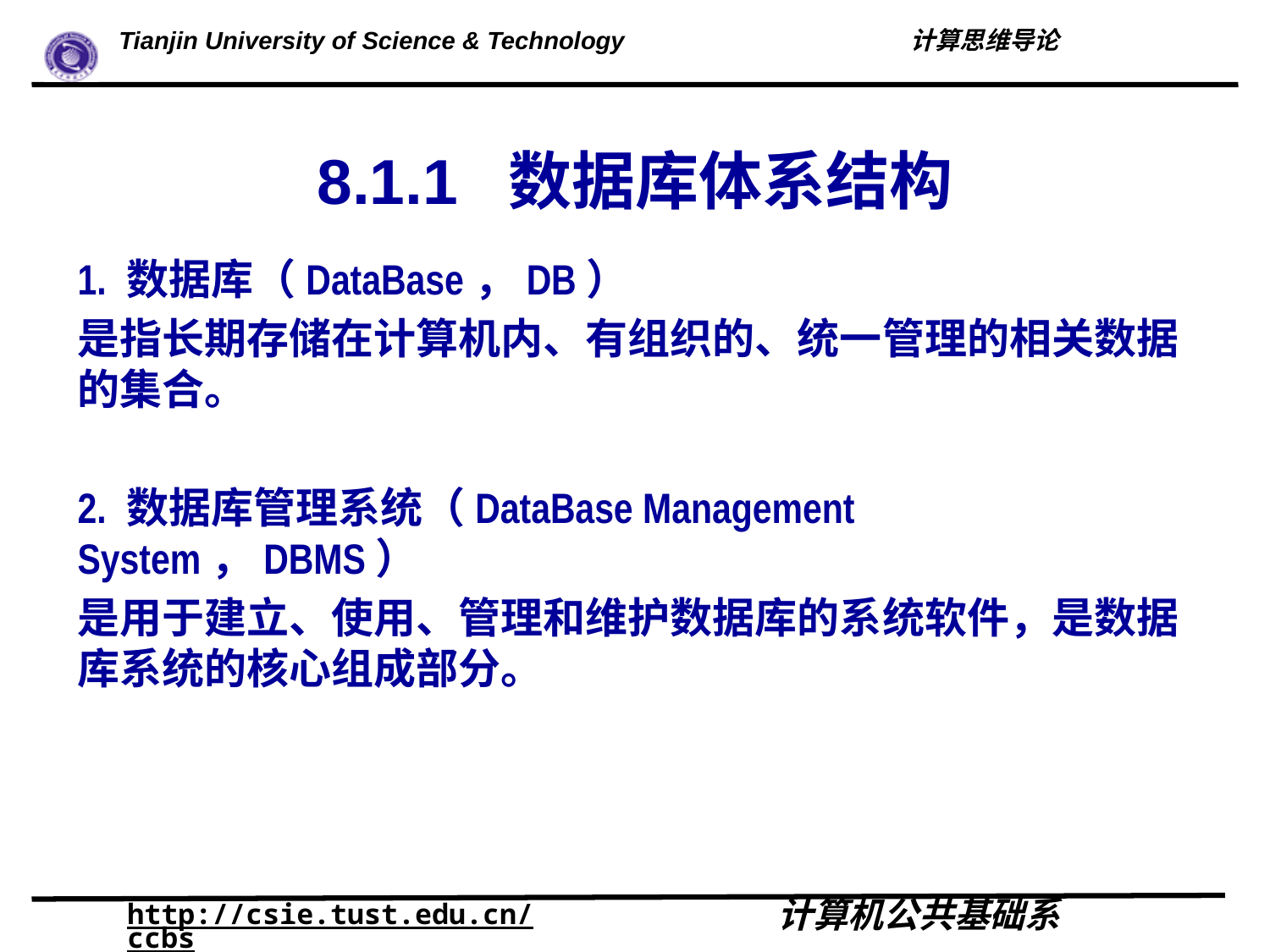

# 8.1.1  数据库体系结构
1. 数据库（DataBase，DB）
是指长期存储在计算机内、有组织的、统一管理的相关数据的集合。

2. 数据库管理系统（DataBase Management System，DBMS）
是用于建立、使用、管理和维护数据库的系统软件，是数据库系统的核心组成部分。